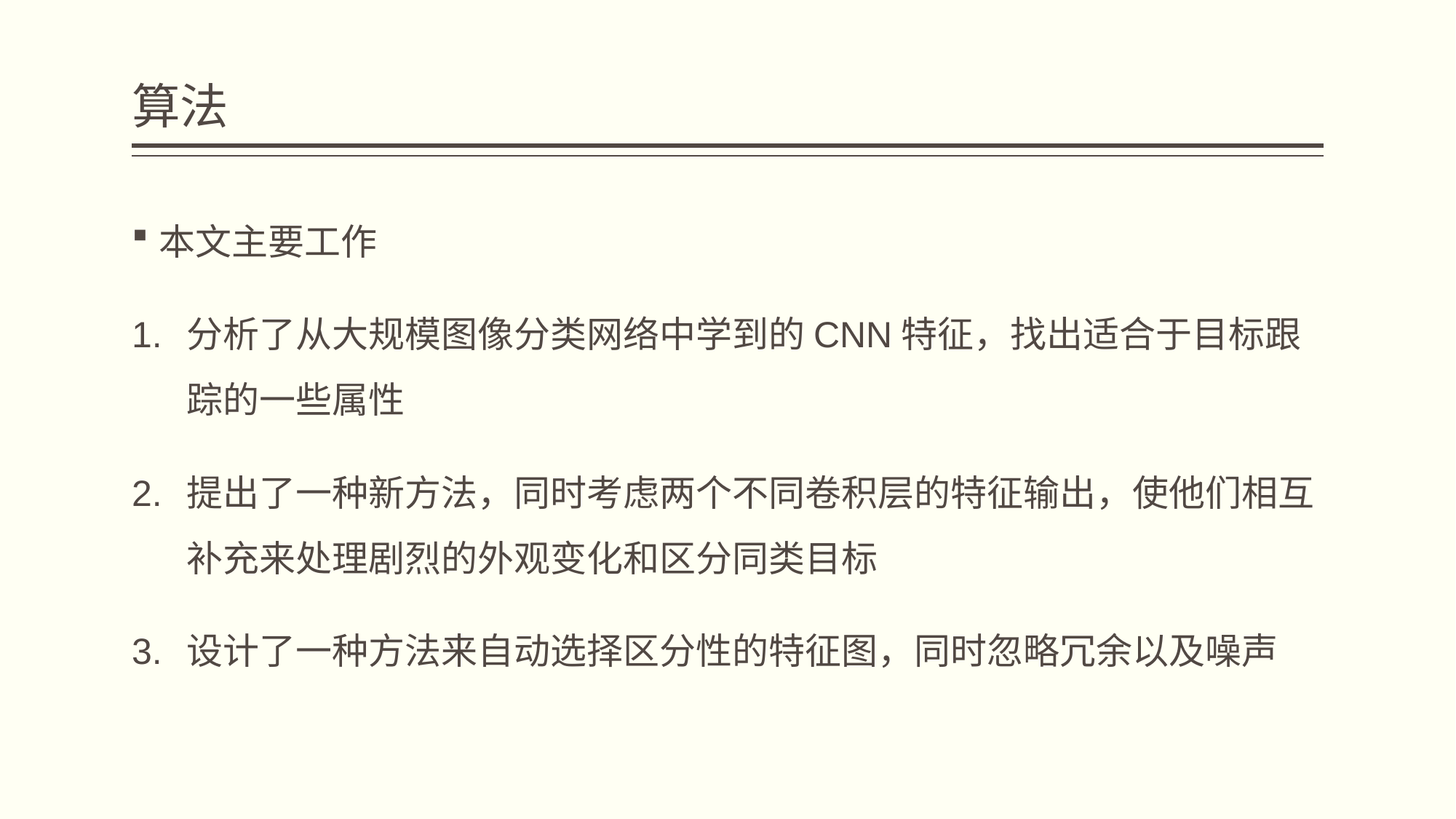

# 算法
本文主要工作
分析了从大规模图像分类网络中学到的CNN特征，找出适合于目标跟踪的一些属性
提出了一种新方法，同时考虑两个不同卷积层的特征输出，使他们相互补充来处理剧烈的外观变化和区分同类目标
设计了一种方法来自动选择区分性的特征图，同时忽略冗余以及噪声